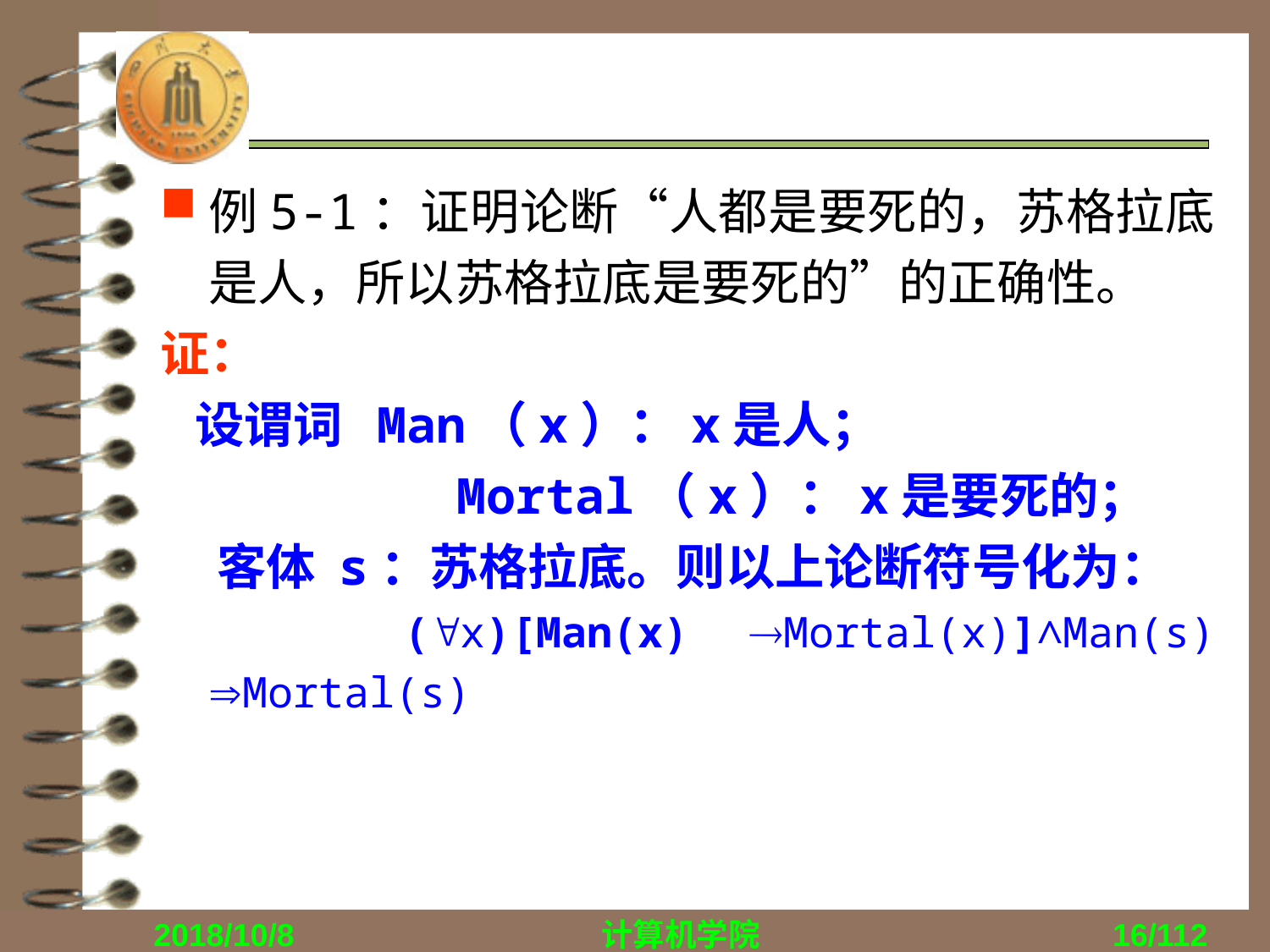

#
例5-1：证明论断“人都是要死的，苏格拉底是人，所以苏格拉底是要死的”的正确性。
证：
  设谓词  Man（x）：x是人；
          Mortal（x）：x是要死的；
    客体 s：苏格拉底。则以上论断符号化为：
    (∀x)[Man(x) →Mortal(x)]∧Man(s) ⇒Mortal(s)

2018/10/8
计算机学院
16/112